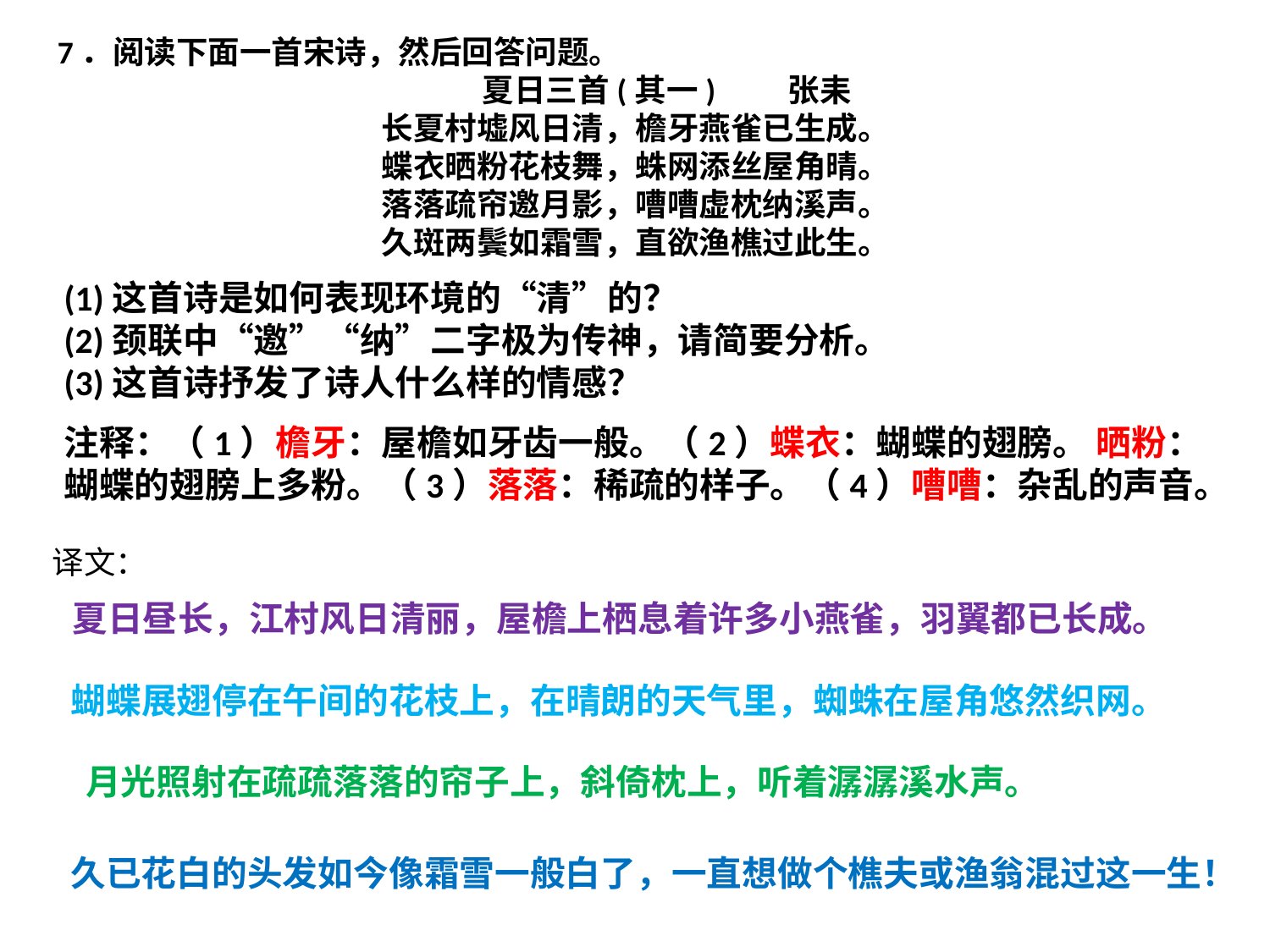

7．阅读下面一首宋诗，然后回答问题。
                                                          夏日三首(其一)         张耒
                                            长夏村墟风日清，檐牙燕雀已生成。
                                            蝶衣晒粉花枝舞，蛛网添丝屋角晴。
                                            落落疏帘邀月影，嘈嘈虚枕纳溪声。
                                            久斑两鬓如霜雪，直欲渔樵过此生。
(1)这首诗是如何表现环境的“清”的？
(2)颈联中“邀”“纳”二字极为传神，请简要分析。
(3)这首诗抒发了诗人什么样的情感？
注释：（1）檐牙：屋檐如牙齿一般。（2）蝶衣：蝴蝶的翅膀。 晒粉：蝴蝶的翅膀上多粉。（3）落落：稀疏的样子。（4）嘈嘈：杂乱的声音。
译文：
夏日昼长，江村风日清丽，屋檐上栖息着许多小燕雀，羽翼都已长成。
蝴蝶展翅停在午间的花枝上，在晴朗的天气里，蜘蛛在屋角悠然织网。
月光照射在疏疏落落的帘子上，斜倚枕上，听着潺潺溪水声。
久已花白的头发如今像霜雪一般白了，一直想做个樵夫或渔翁混过这一生！